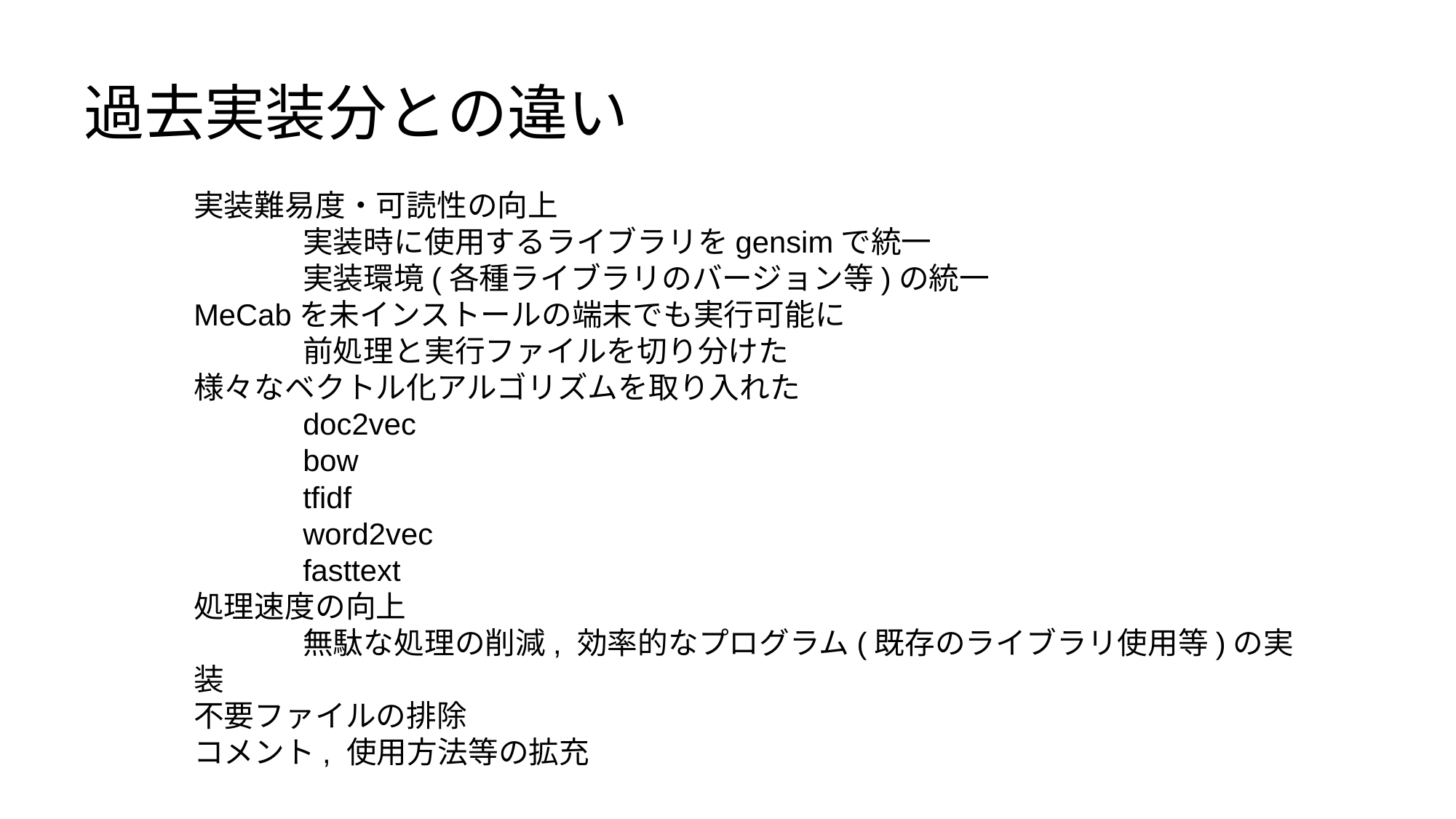

過去実装分との違い
実装難易度・可読性の向上
	実装時に使用するライブラリをgensimで統一
	実装環境(各種ライブラリのバージョン等)の統一
MeCabを未インストールの端末でも実行可能に
	前処理と実行ファイルを切り分けた
様々なベクトル化アルゴリズムを取り入れた
	doc2vec
	bow
	tfidf
	word2vec
	fasttext
処理速度の向上
	無駄な処理の削減, 効率的なプログラム(既存のライブラリ使用等)の実装
不要ファイルの排除
コメント, 使用方法等の拡充